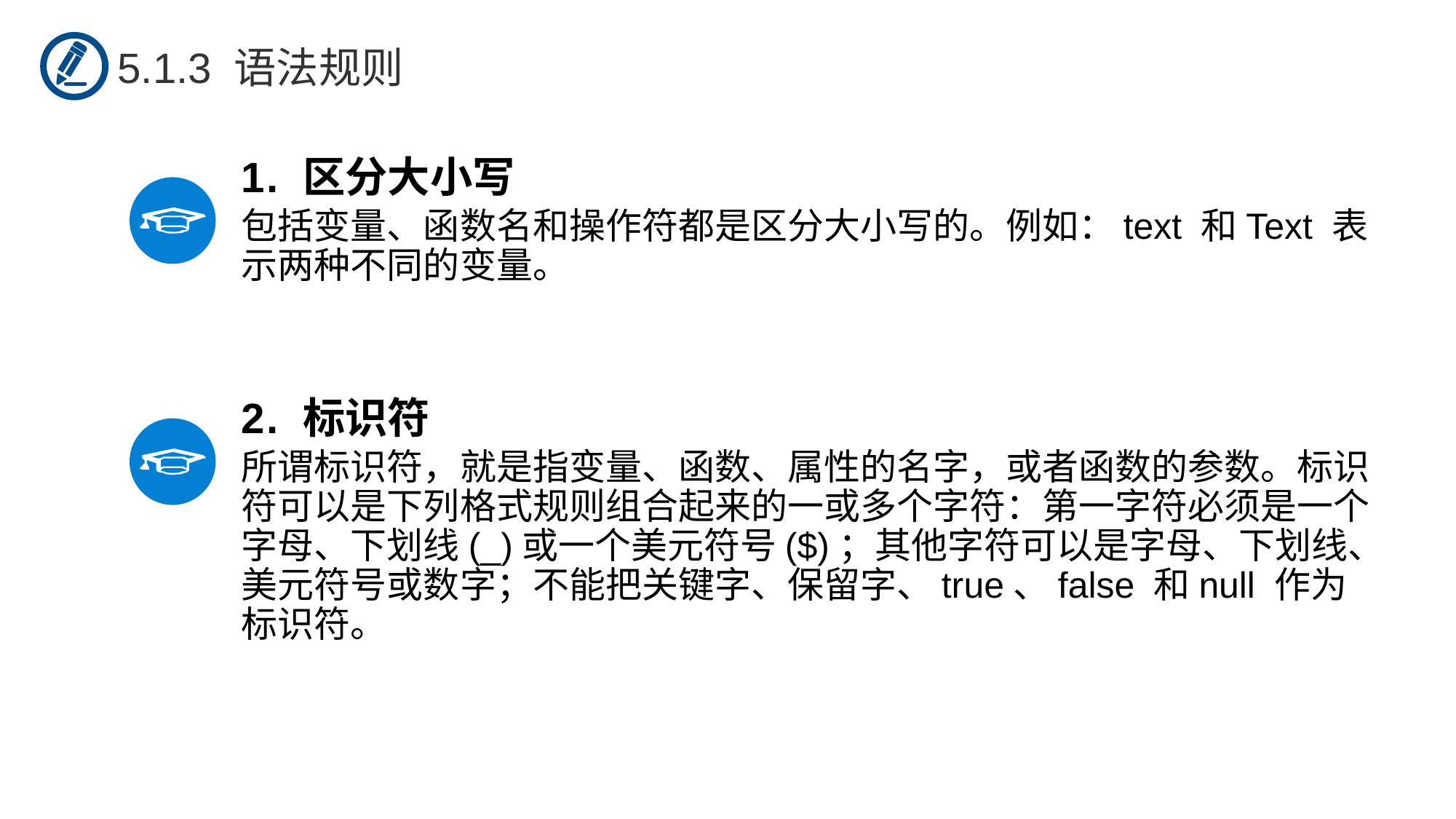

5.1.3 语法规则
区分大小写
包括变量、函数名和操作符都是区分大小写的。例如：text 和Text 表示两种不同的变量。

标识符
所谓标识符，就是指变量、函数、属性的名字，或者函数的参数。标识符可以是下列格式规则组合起来的一或多个字符：第一字符必须是一个字母、下划线(_)或一个美元符号($)；其他字符可以是字母、下划线、美元符号或数字；不能把关键字、保留字、true、false 和null 作为标识符。